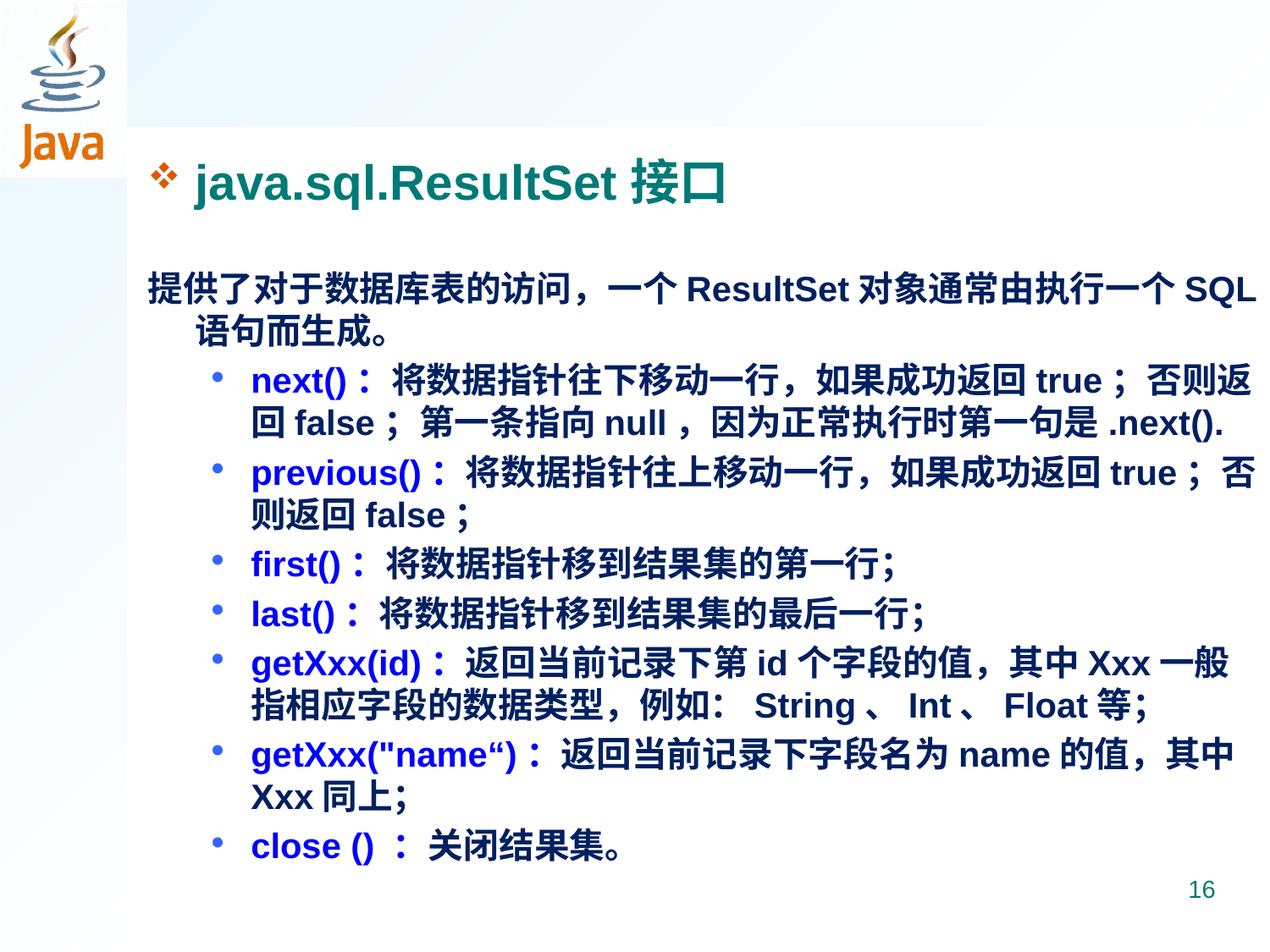

java.sql.ResultSet接口

提供了对于数据库表的访问，一个ResultSet对象通常由执行一个SQL语句而生成。
next()：将数据指针往下移动一行，如果成功返回true；否则返回false；第一条指向null，因为正常执行时第一句是.next().
previous()：将数据指针往上移动一行，如果成功返回true；否则返回false；
first()：将数据指针移到结果集的第一行；
last()：将数据指针移到结果集的最后一行；
getXxx(id)：返回当前记录下第id个字段的值，其中Xxx一般指相应字段的数据类型，例如：String、Int、Float等；
getXxx("name“)：返回当前记录下字段名为name的值，其中Xxx同上；
close () ：关闭结果集。